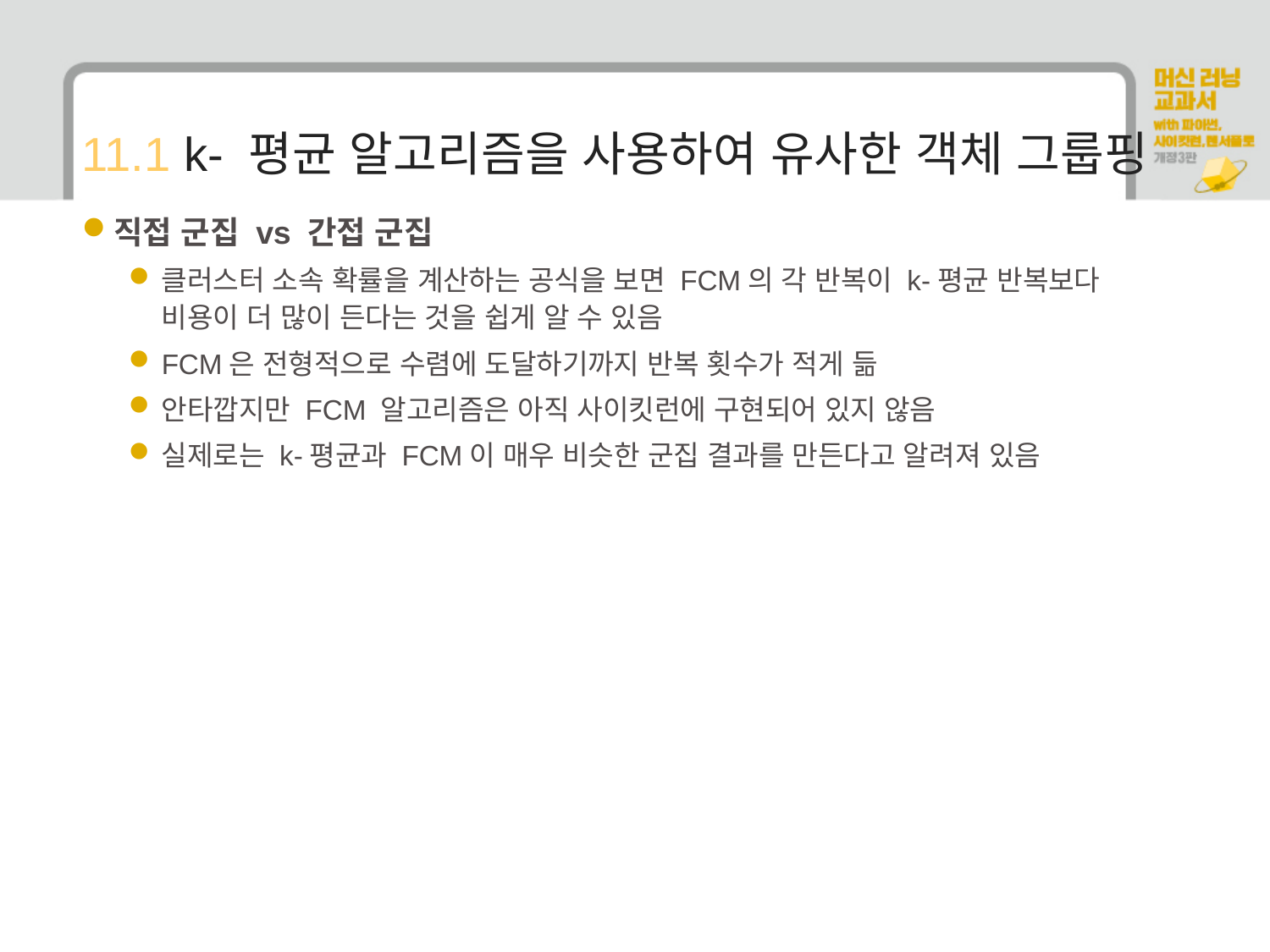

# 11.1 k- 평균 알고리즘을 사용하여 유사한 객체 그룹핑
직접 군집 vs 간접 군집
클러스터 소속 확률을 계산하는 공식을 보면 FCM의 각 반복이 k-평균 반복보다 비용이 더 많이 든다는 것을 쉽게 알 수 있음
FCM은 전형적으로 수렴에 도달하기까지 반복 횟수가 적게 듦
안타깝지만 FCM 알고리즘은 아직 사이킷런에 구현되어 있지 않음
실제로는 k-평균과 FCM이 매우 비슷한 군집 결과를 만든다고 알려져 있음